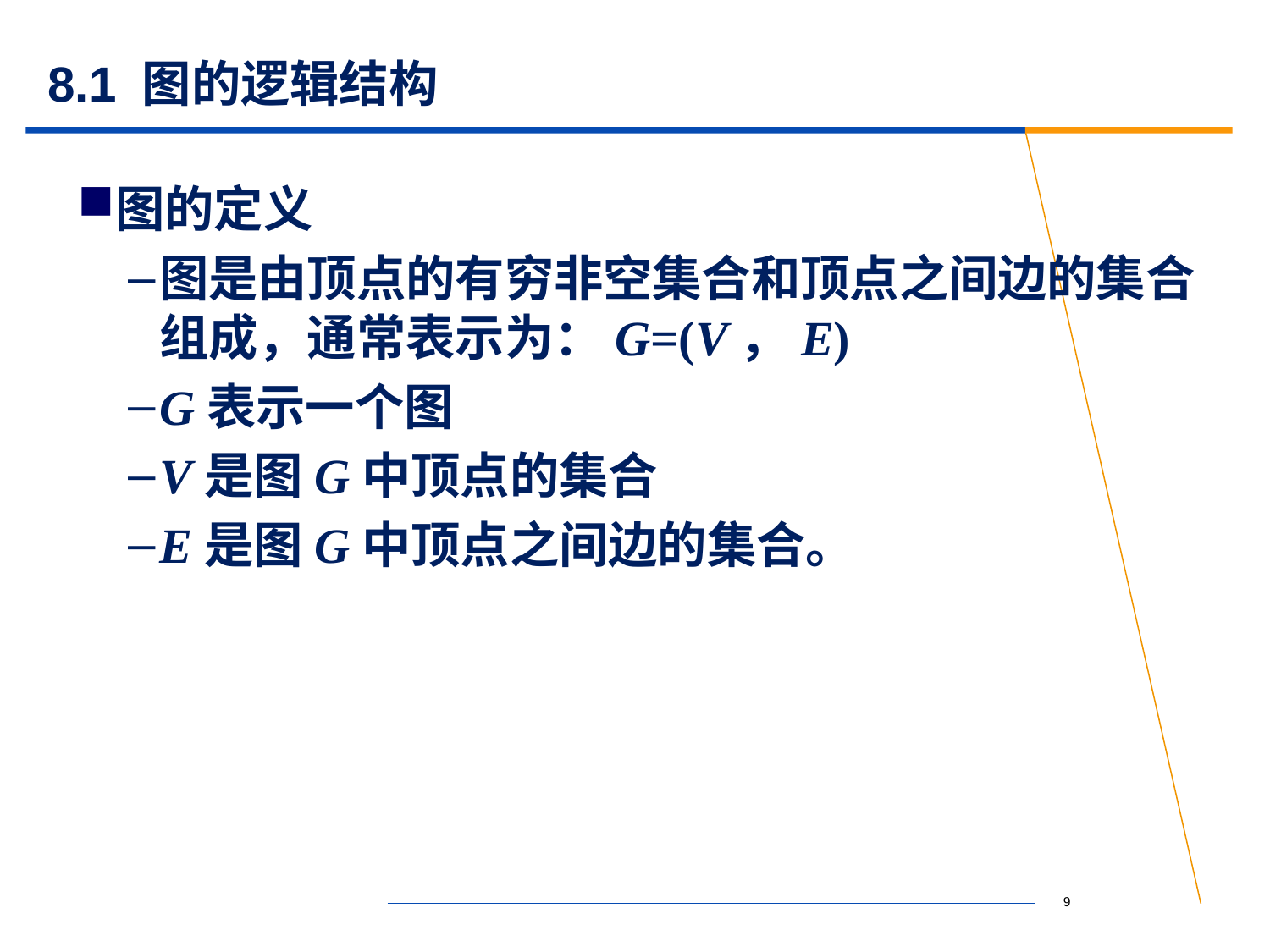

# 8.1 图的逻辑结构
图的定义
图是由顶点的有穷非空集合和顶点之间边的集合组成，通常表示为：G=(V，E)
G表示一个图
V是图G中顶点的集合
E是图G中顶点之间边的集合。